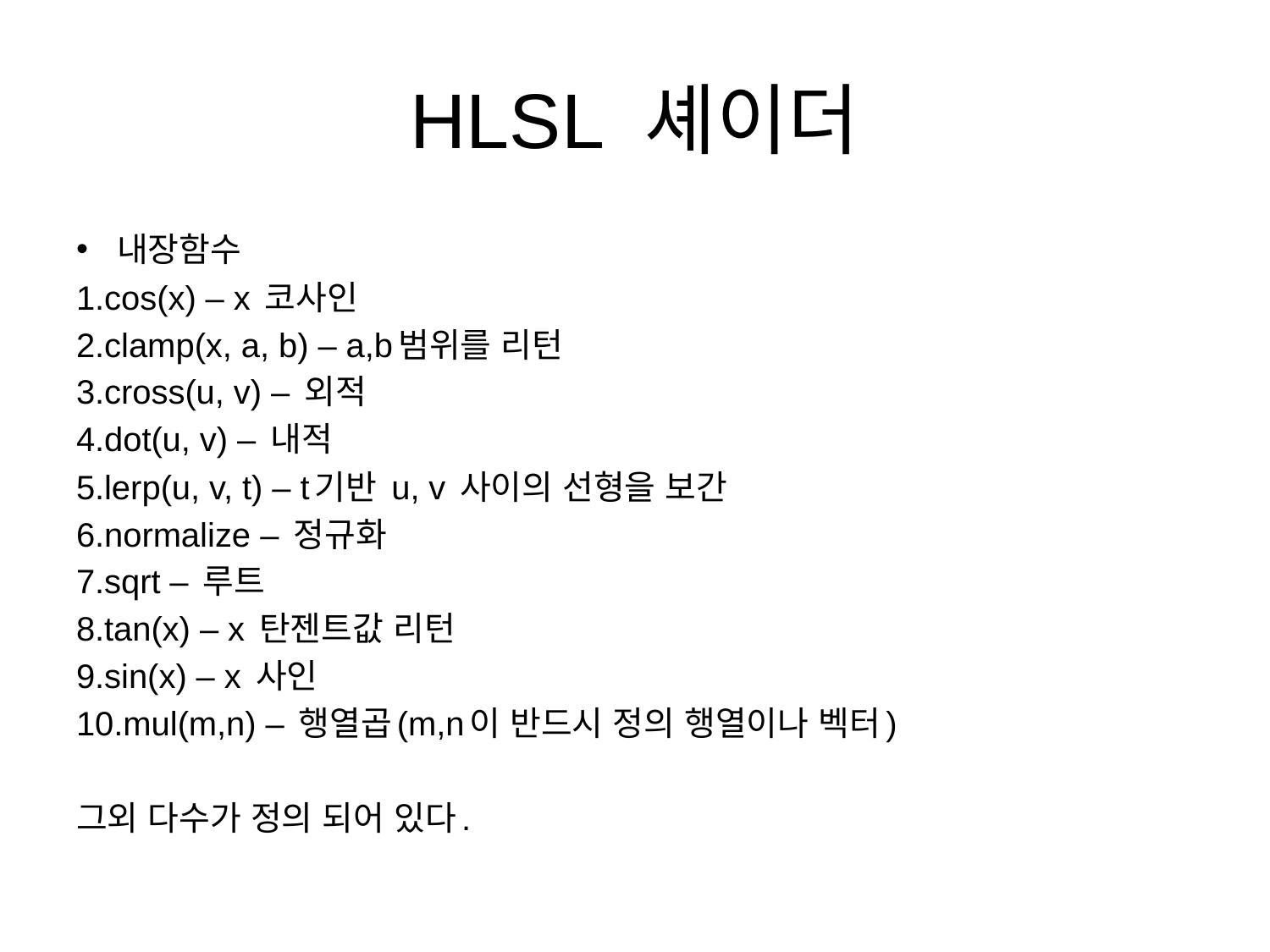

# HLSL 셰이더
내장함수
1.cos(x) – x 코사인
2.clamp(x, a, b) – a,b범위를 리턴
3.cross(u, v) – 외적
4.dot(u, v) – 내적
5.lerp(u, v, t) – t기반 u, v 사이의 선형을 보간
6.normalize – 정규화
7.sqrt – 루트
8.tan(x) – x 탄젠트값 리턴
9.sin(x) – x 사인
10.mul(m,n) – 행열곱(m,n이 반드시 정의 행열이나 벡터)

그외 다수가 정의 되어 있다.